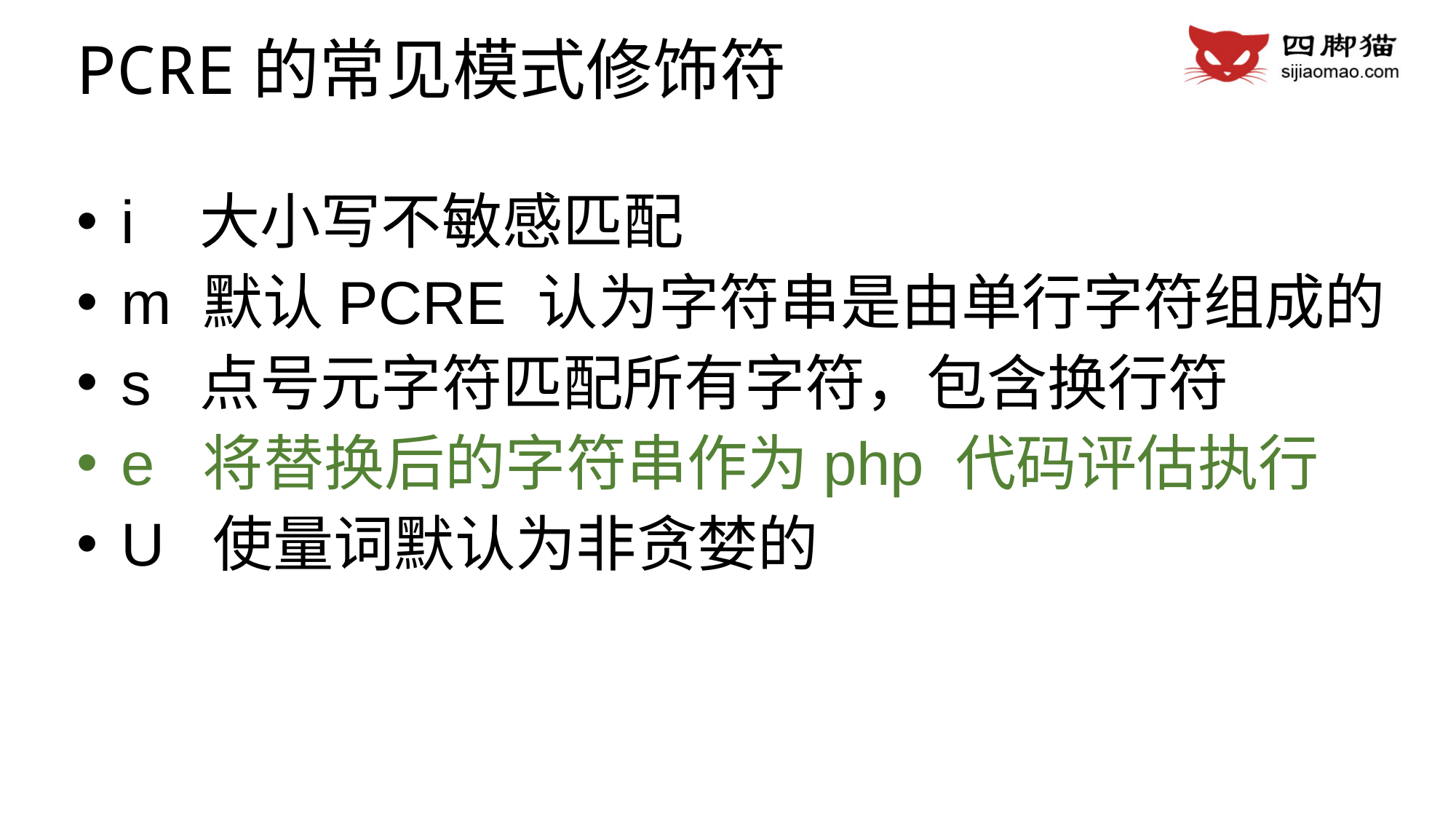

PCRE的常见模式修饰符
 i   大小写不敏感匹配
 m 默认PCRE 认为字符串是由单行字符组成的
 s  点号元字符匹配所有字符，包含换行符
 e  将替换后的字符串作为php 代码评估执行
 U  使量词默认为非贪婪的